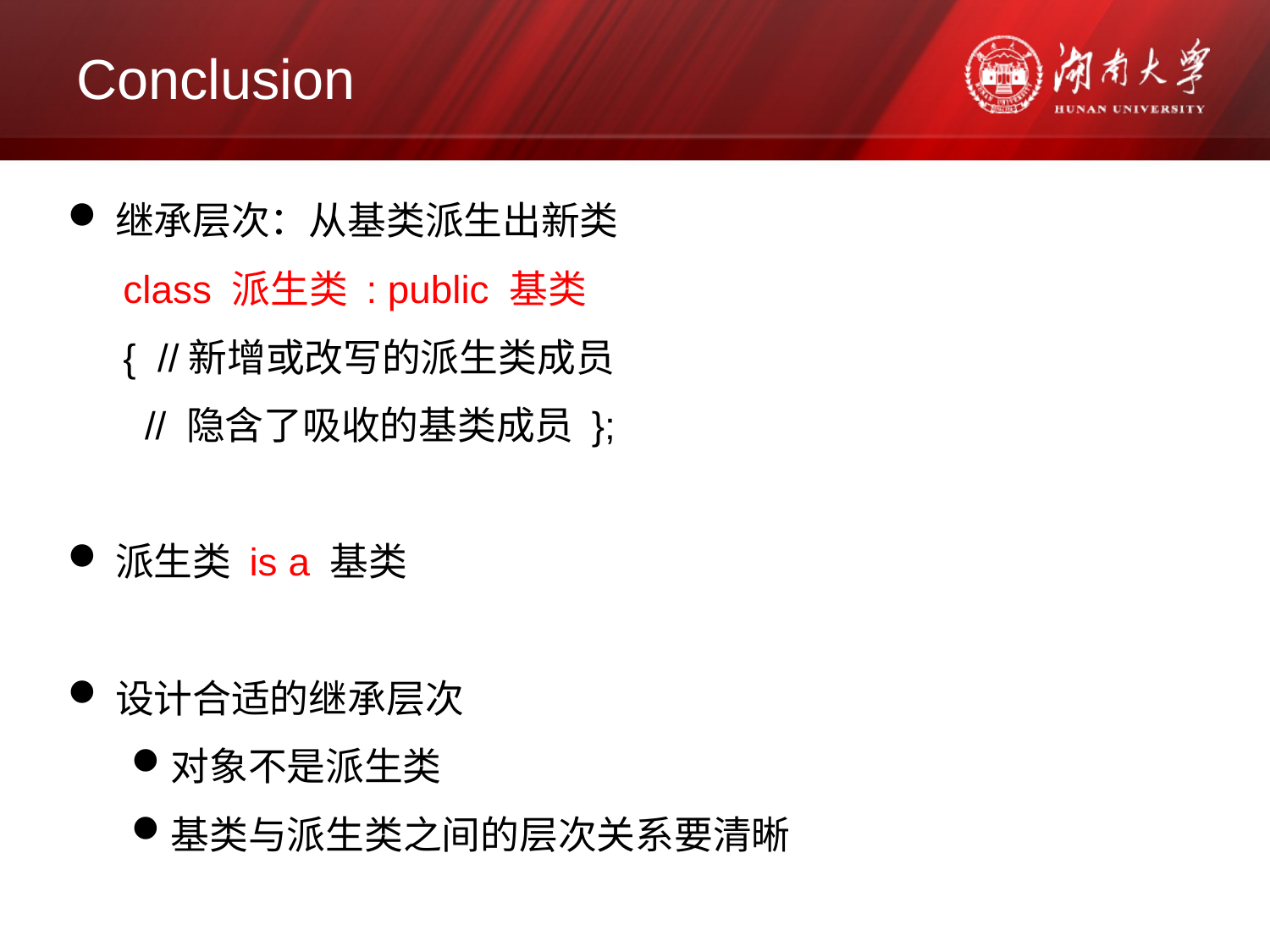

# Conclusion
继承层次：从基类派生出新类
class 派生类 : public 基类
{  //新增或改写的派生类成员
  // 隐含了吸收的基类成员 };

派生类 is a 基类

设计合适的继承层次
对象不是派生类
基类与派生类之间的层次关系要清晰